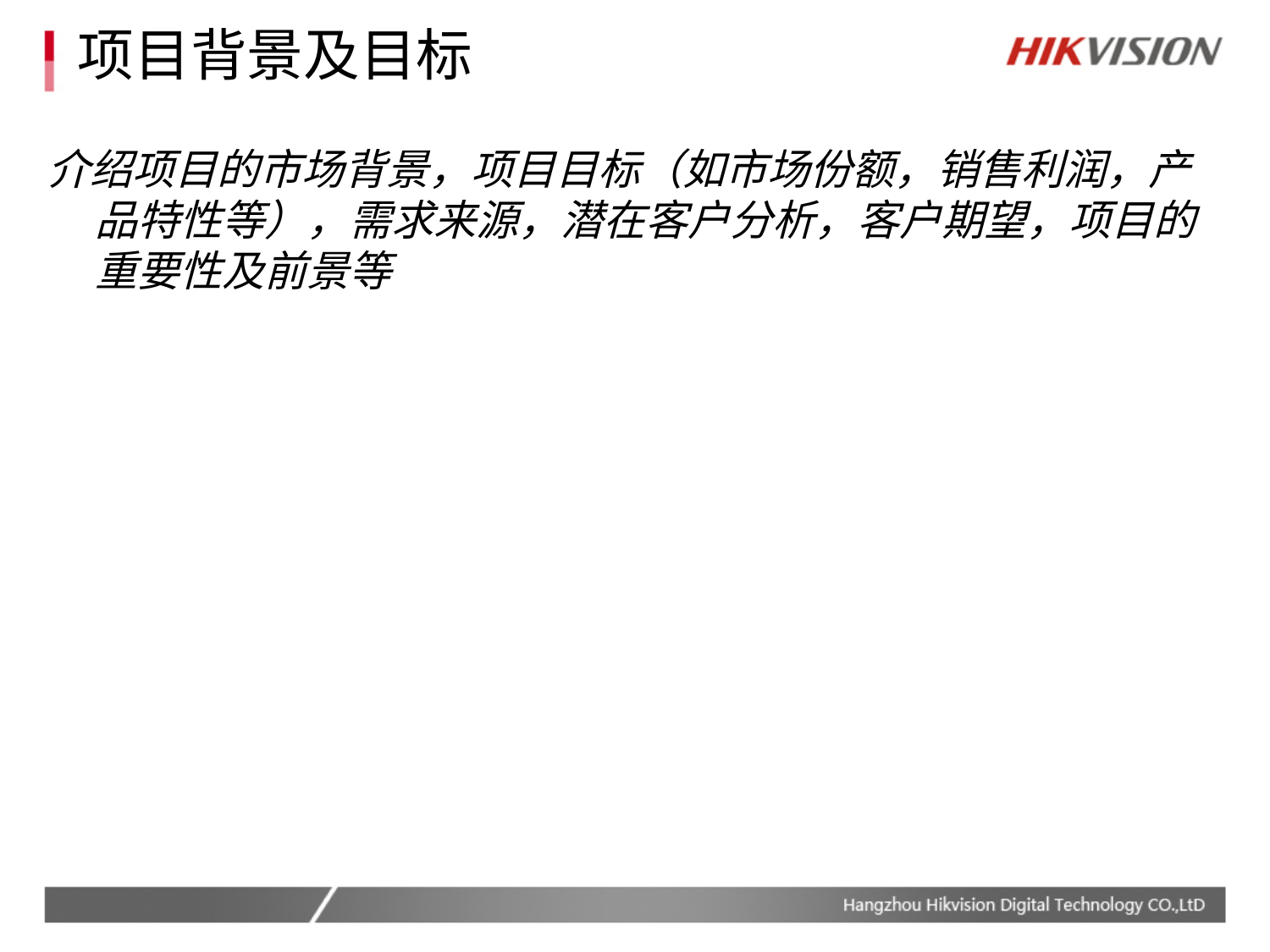

项目背景及目标
介绍项目的市场背景，项目目标（如市场份额，销售利润，产品特性等），需求来源，潜在客户分析，客户期望，项目的重要性及前景等